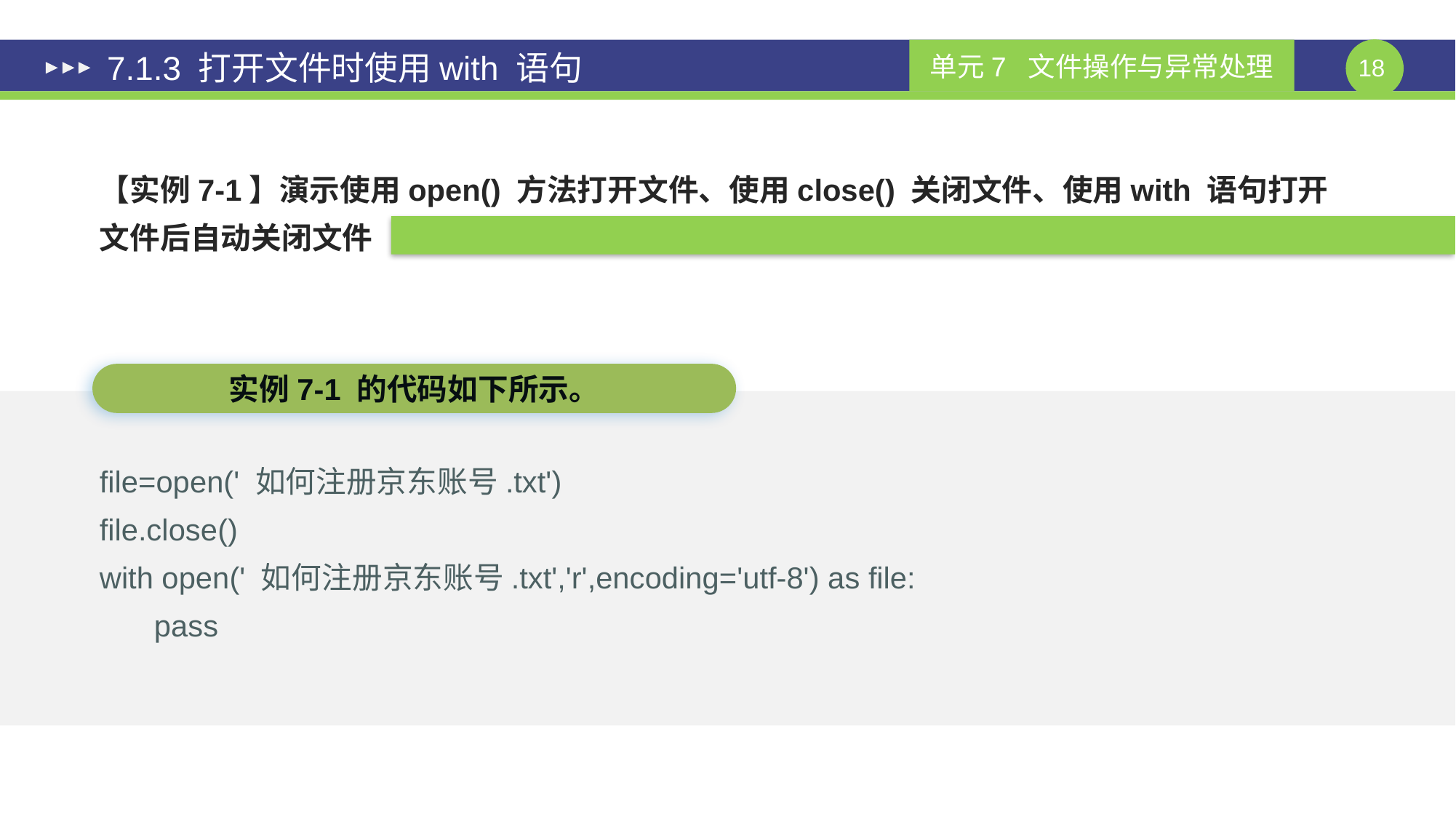

# 7.1.3 打开文件时使用with 语句
【实例7-1】演示使用open() 方法打开文件、使用close() 关闭文件、使用with 语句打开
文件后自动关闭文件

实例7-1 的代码如下所示。

file=open(' 如何注册京东账号.txt')
file.close()
with open(' 如何注册京东账号.txt','r',encoding='utf-8') as file:
	pass